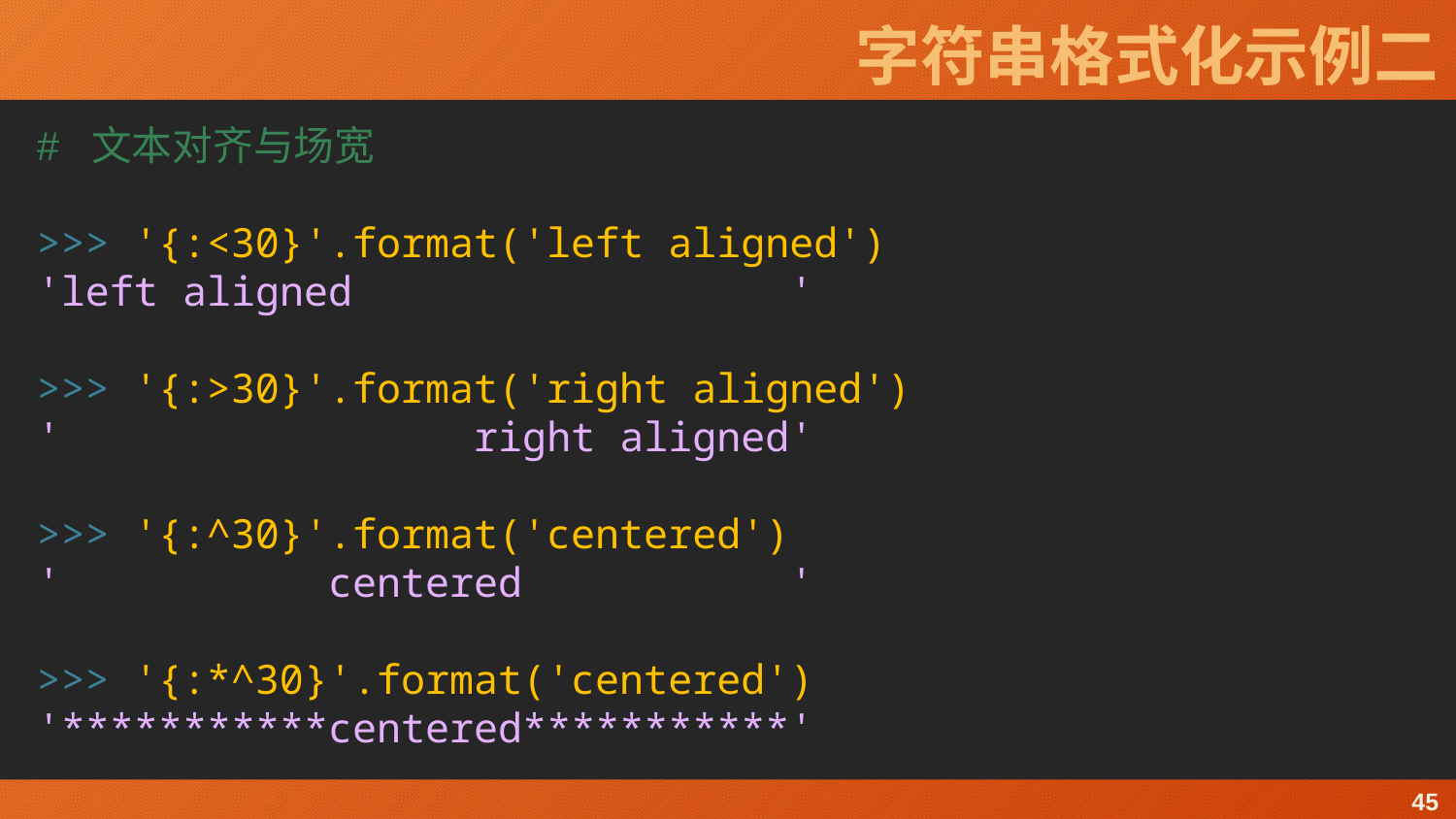

# 字符串格式化示例二
#  文本对齐与场宽

>>> '{:<30}'.format('left aligned')
'left aligned                  '

>>> '{:>30}'.format('right aligned')
'                 right aligned'

>>> '{:^30}'.format('centered')
'           centered           '

>>> '{:*^30}'.format('centered')
'***********centered***********'

45